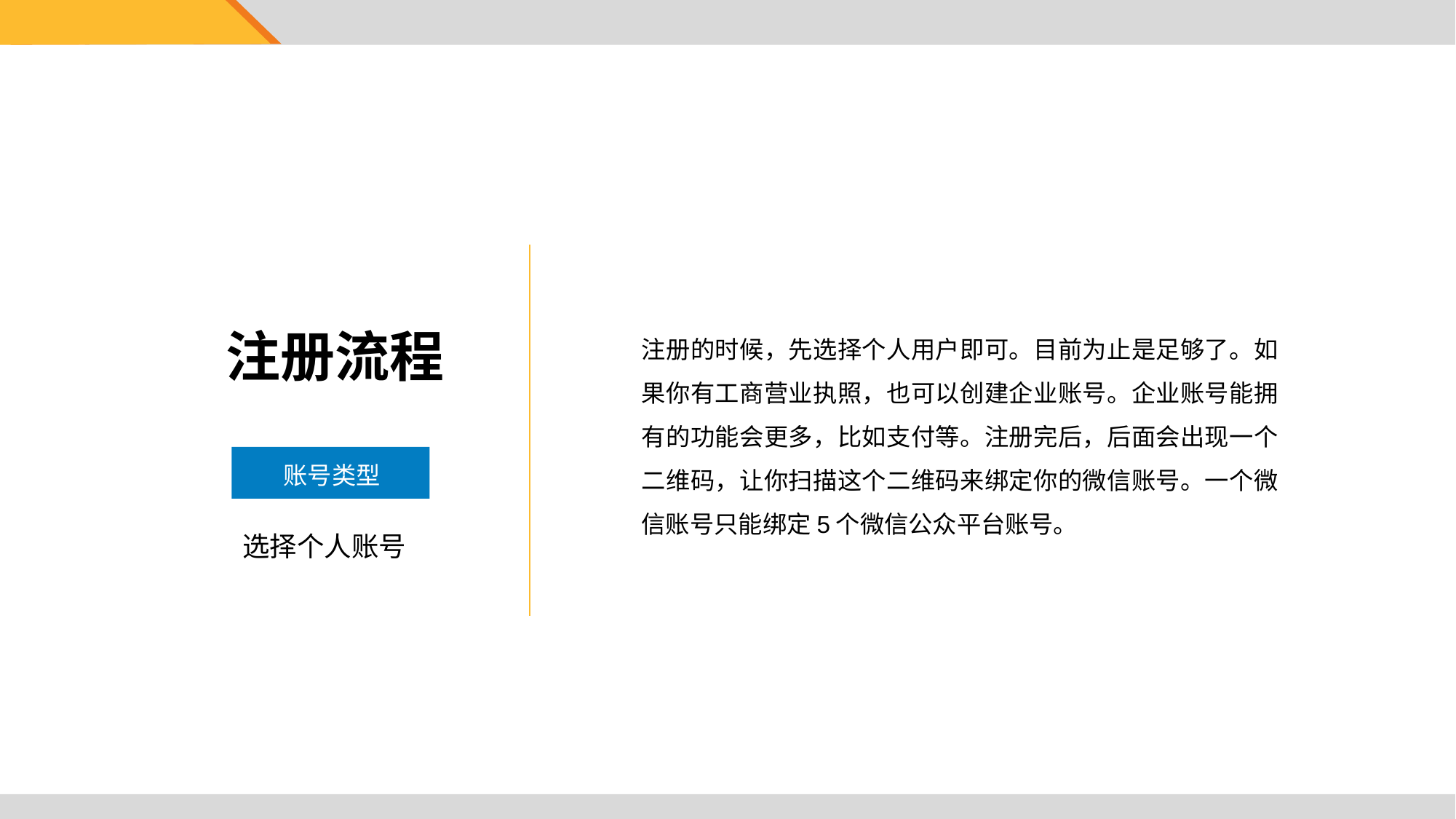

不是HTML5
注册的时候，先选择个人用户即可。目前为止是足够了。如果你有工商营业执照，也可以创建企业账号。企业账号能拥有的功能会更多，比如支付等。注册完后，后面会出现一个二维码，让你扫描这个二维码来绑定你的微信账号。一个微信账号只能绑定5个微信公众平台账号。
注册流程
即用即走，随手可得
拥有离线能力

账号类型
选择个人账号